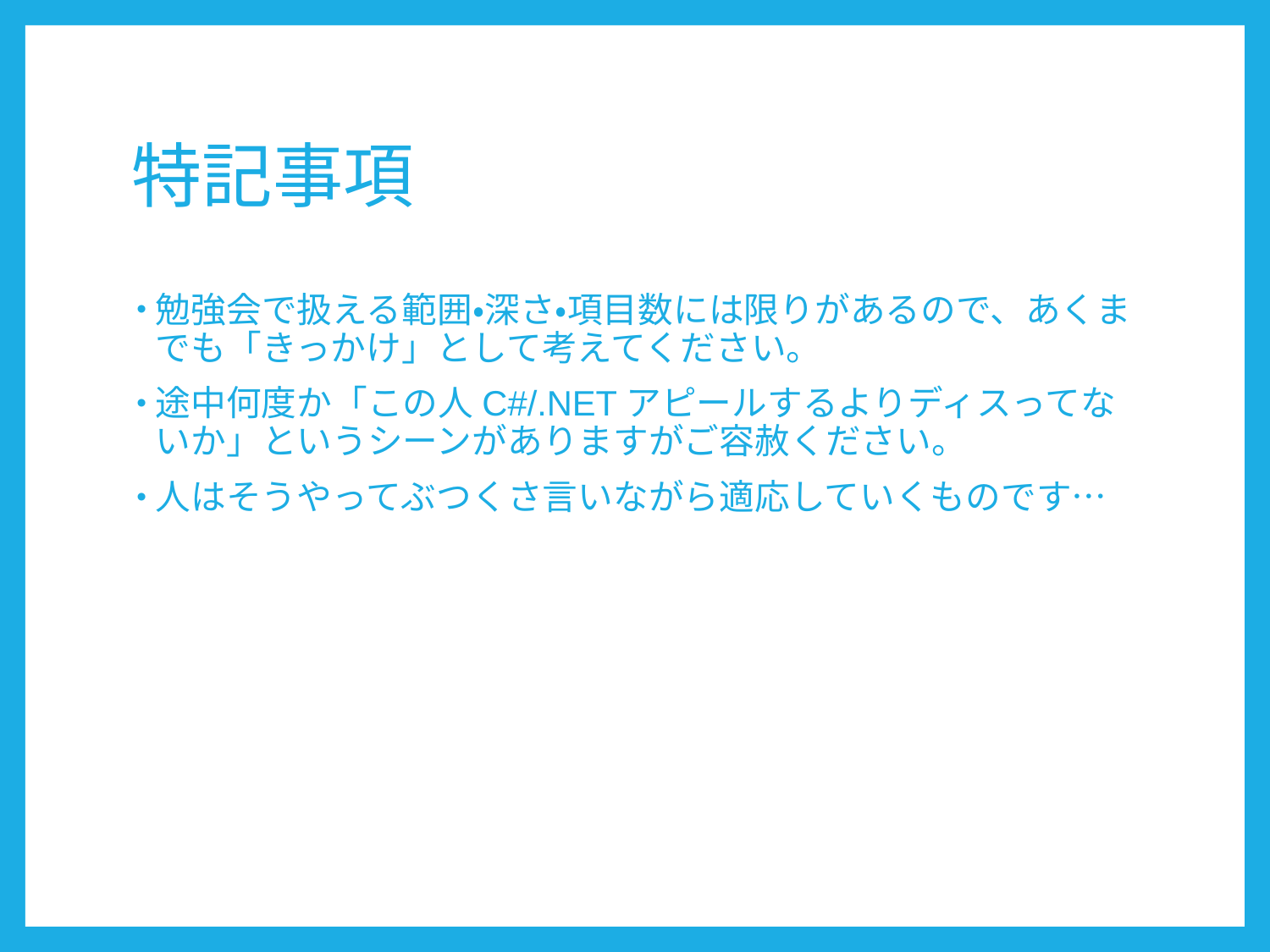

# 特記事項
勉強会で扱える範囲・深さ・項目数には限りがあるので、あくまでも「きっかけ」として考えてください。
途中何度か「この人C#/.NETアピールするよりディスってないか」というシーンがありますがご容赦ください。
人はそうやってぶつくさ言いながら適応していくものです…